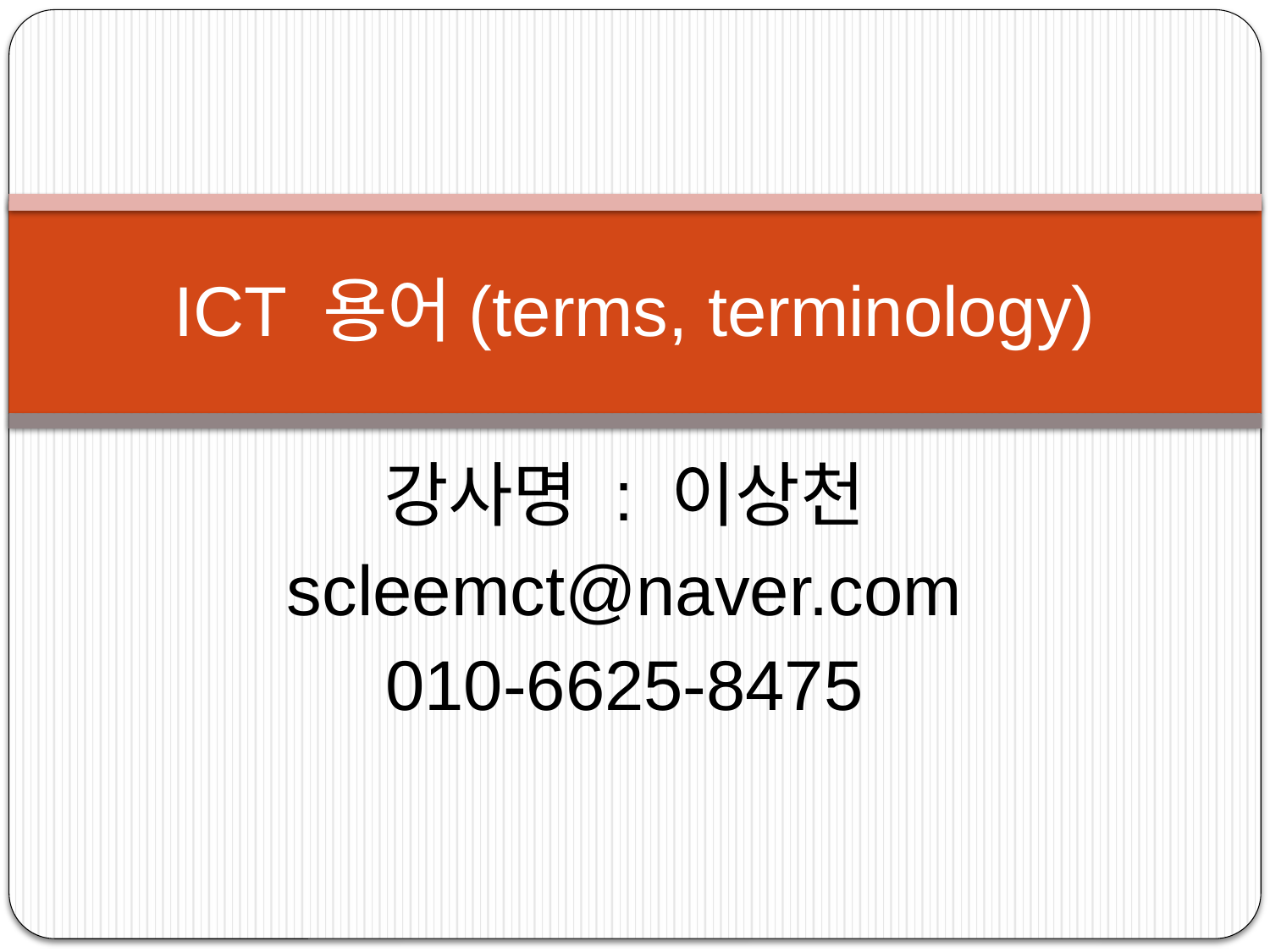

# ICT 용어(terms, terminology)
강사명 : 이상천
scleemct@naver.com
010-6625-8475